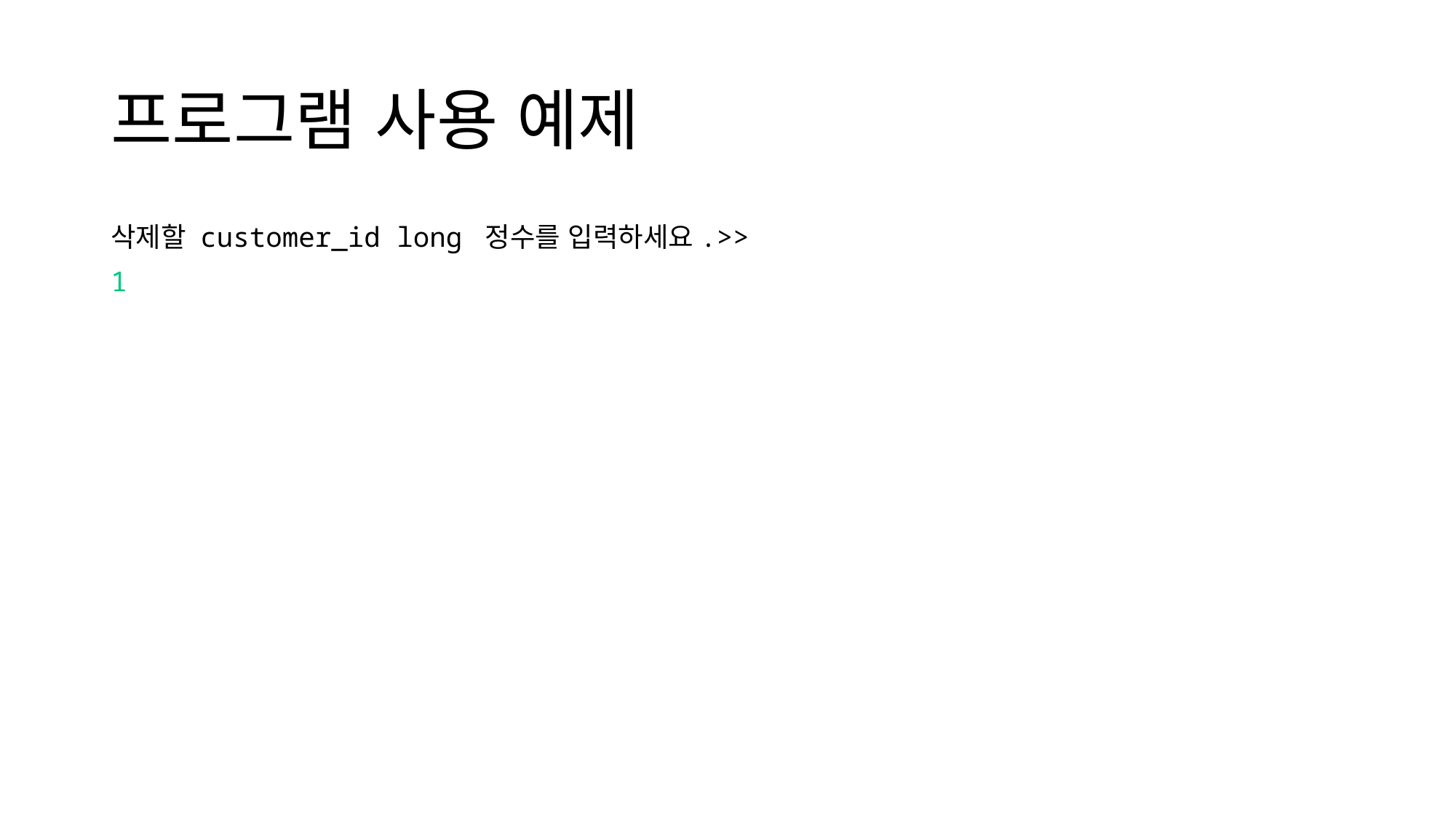

# 프로그램 사용 예제
삭제할 customer_id long 정수를 입력하세요.>>
1